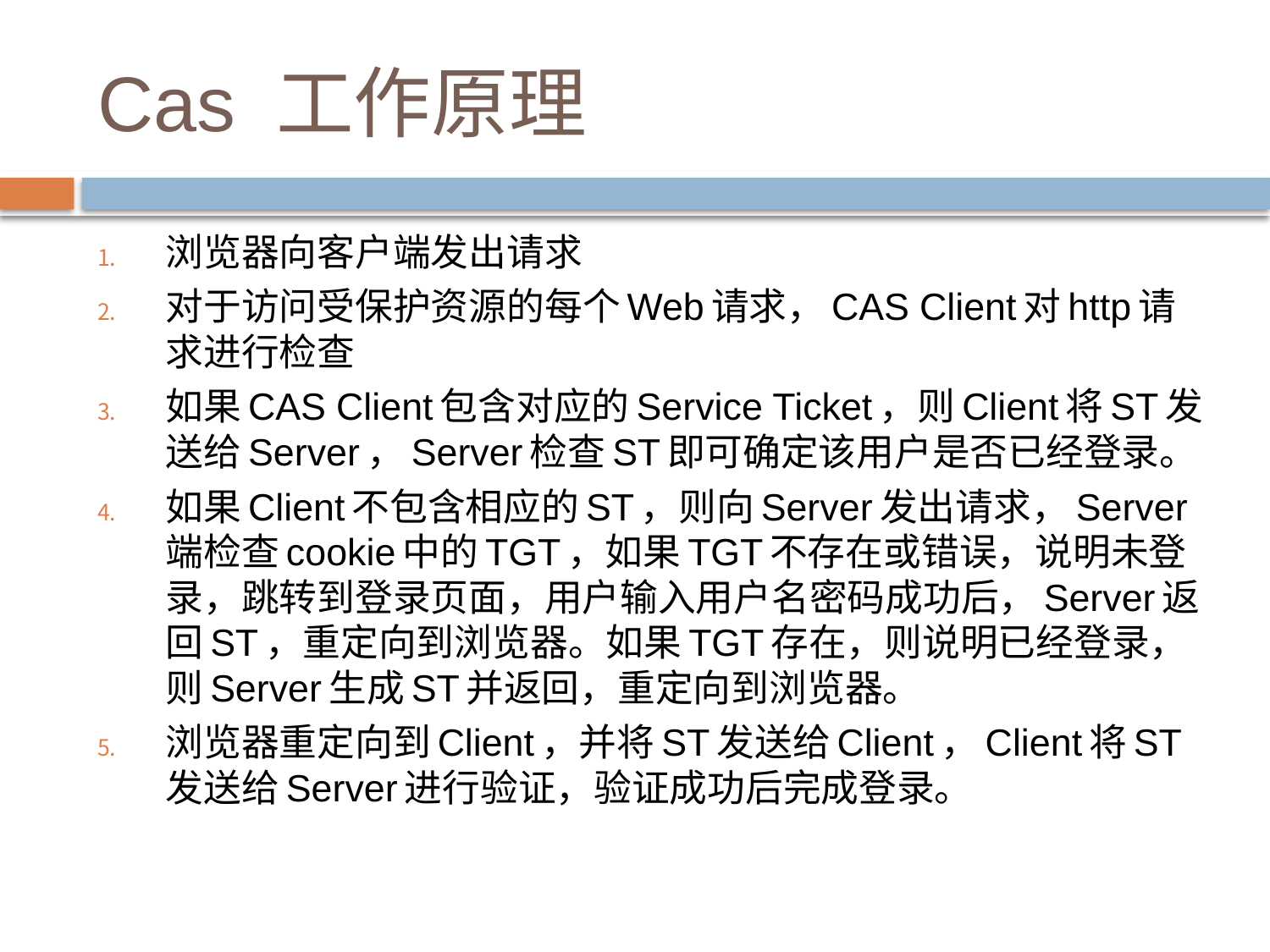

# Cas 工作原理
浏览器向客户端发出请求
对于访问受保护资源的每个Web请求，CAS Client对http请求进行检查
如果CAS Client包含对应的Service Ticket，则Client将ST发送给Server，Server检查ST即可确定该用户是否已经登录。
如果Client不包含相应的ST，则向Server发出请求，Server端检查cookie中的TGT，如果TGT不存在或错误，说明未登录，跳转到登录页面，用户输入用户名密码成功后，Server返回ST，重定向到浏览器。如果TGT存在，则说明已经登录，则Server生成ST并返回，重定向到浏览器。
浏览器重定向到Client，并将ST发送给Client，Client将ST发送给Server进行验证，验证成功后完成登录。